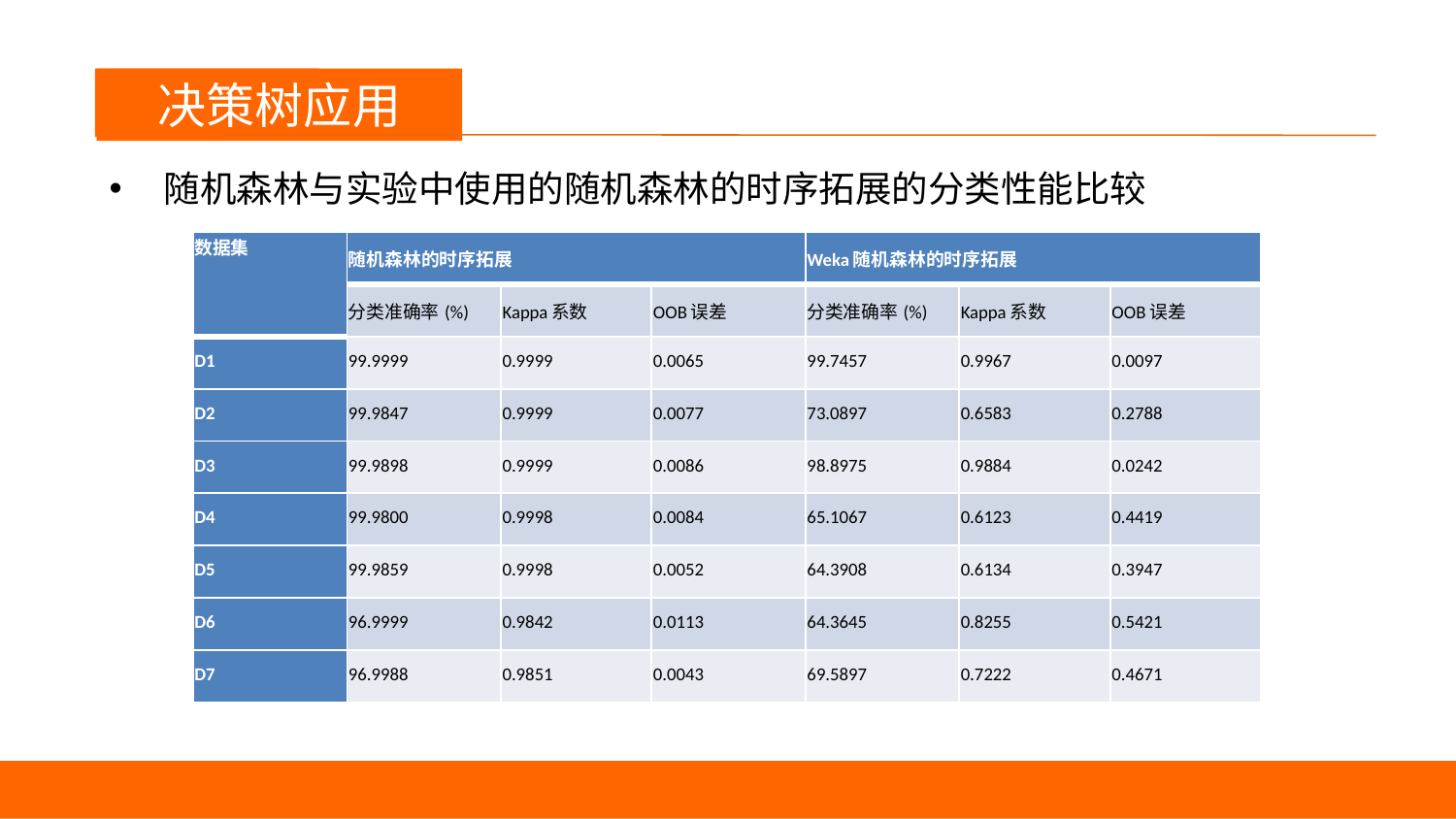

决策树应用
随机森林与实验中使用的随机森林的时序拓展的分类性能比较
| 数据集 | 随机森林的时序拓展 |  |  | Weka随机森林的时序拓展 |  |  |
| --- | --- | --- | --- | --- | --- | --- |
|  | 分类准确率(%) | Kappa系数 | OOB误差 | 分类准确率(%) | Kappa系数 | OOB误差 |
| D1 | 99.9999 | 0.9999 | 0.0065 | 99.7457 | 0.9967 | 0.0097 |
| D2 | 99.9847 | 0.9999 | 0.0077 | 73.0897 | 0.6583 | 0.2788 |
| D3 | 99.9898 | 0.9999 | 0.0086 | 98.8975 | 0.9884 | 0.0242 |
| D4 | 99.9800 | 0.9998 | 0.0084 | 65.1067 | 0.6123 | 0.4419 |
| D5 | 99.9859 | 0.9998 | 0.0052 | 64.3908 | 0.6134 | 0.3947 |
| D6 | 96.9999 | 0.9842 | 0.0113 | 64.3645 | 0.8255 | 0.5421 |
| D7 | 96.9988 | 0.9851 | 0.0043 | 69.5897 | 0.7222 | 0.4671 |